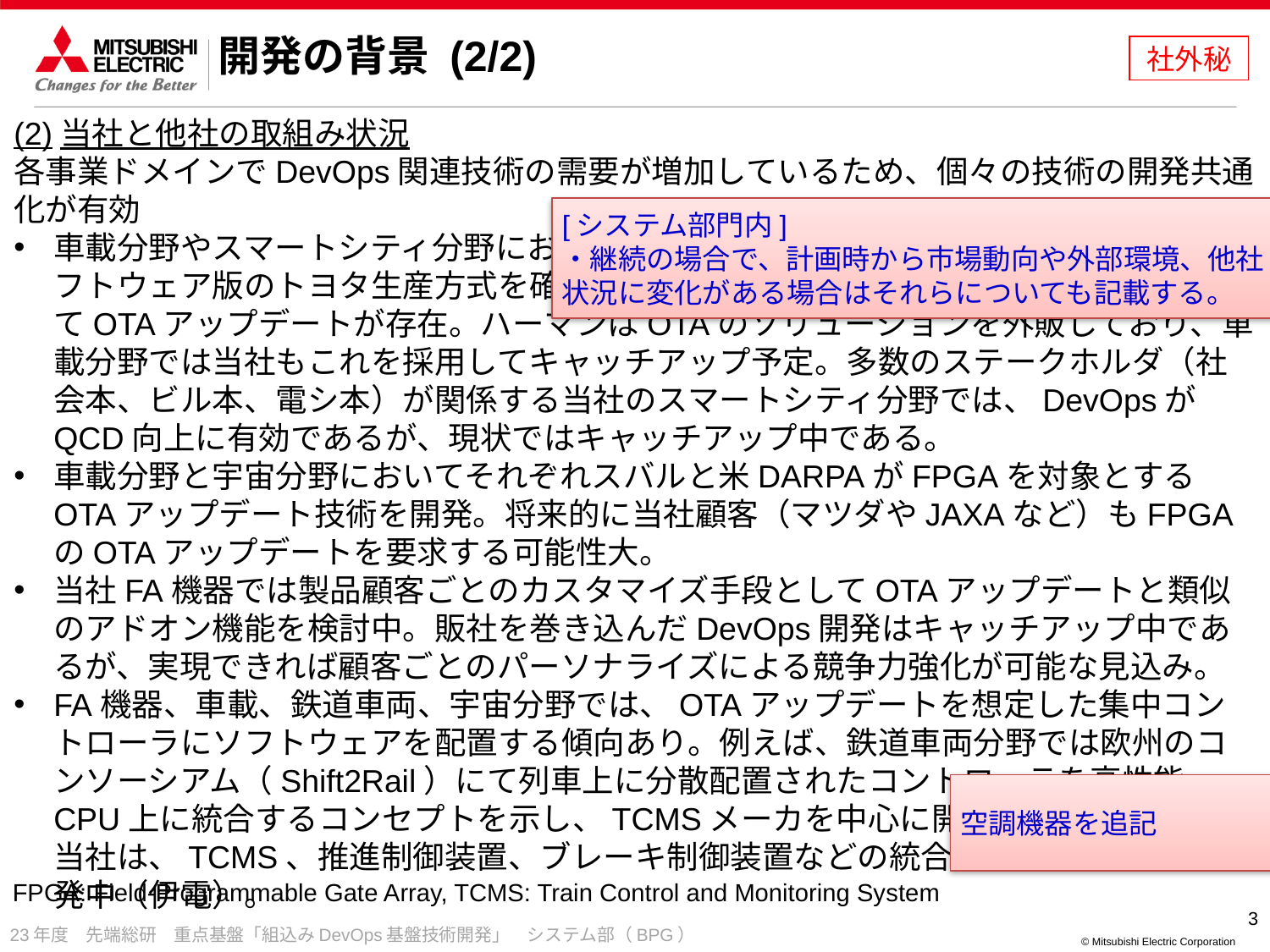

任意
秘
社外秘
開発の背景 (2/2)
開示範囲：
発本〔発業、各研セ戦略部門、開発関係者、GR以上〕
(2)当社と他社の取組み状況
各事業ドメインでDevOps関連技術の需要が増加しているため、個々の技術の開発共通化が有効
車載分野やスマートシティ分野において、トヨタ、デンソーがDevOpsを用いたソフトウェア版のトヨタ生産方式を確立し、生産能力を強化。これを支える技術としてOTAアップデートが存在。ハーマンはOTAのソリューションを外販しており、車載分野では当社もこれを採用してキャッチアップ予定。多数のステークホルダ（社会本、ビル本、電シ本）が関係する当社のスマートシティ分野では、DevOpsがQCD向上に有効であるが、現状ではキャッチアップ中である。
車載分野と宇宙分野においてそれぞれスバルと米DARPAがFPGAを対象とするOTAアップデート技術を開発。将来的に当社顧客（マツダやJAXAなど）もFPGAのOTAアップデートを要求する可能性大。
当社FA機器では製品顧客ごとのカスタマイズ手段としてOTAアップデートと類似のアドオン機能を検討中。販社を巻き込んだDevOps開発はキャッチアップ中であるが、実現できれば顧客ごとのパーソナライズによる競争力強化が可能な見込み。
FA機器、車載、鉄道車両、宇宙分野では、OTAアップデートを想定した集中コントローラにソフトウェアを配置する傾向あり。例えば、鉄道車両分野では欧州のコンソーシアム（Shift2Rail）にて列車上に分散配置されたコントローラを高性能CPU上に統合するコンセプトを示し、TCMSメーカを中心に開発に取り組んでいる。当社は、TCMS、推進制御装置、ブレーキ制御装置などの統合化コントローラを開発中（伊電）。
[システム部門内]
・継続の場合で、計画時から市場動向や外部環境、他社/当社の状況に変化がある場合はそれらについても記載する。
空調機器を追記
FPGA: Field-Programmable Gate Array, TCMS: Train Control and Monitoring System